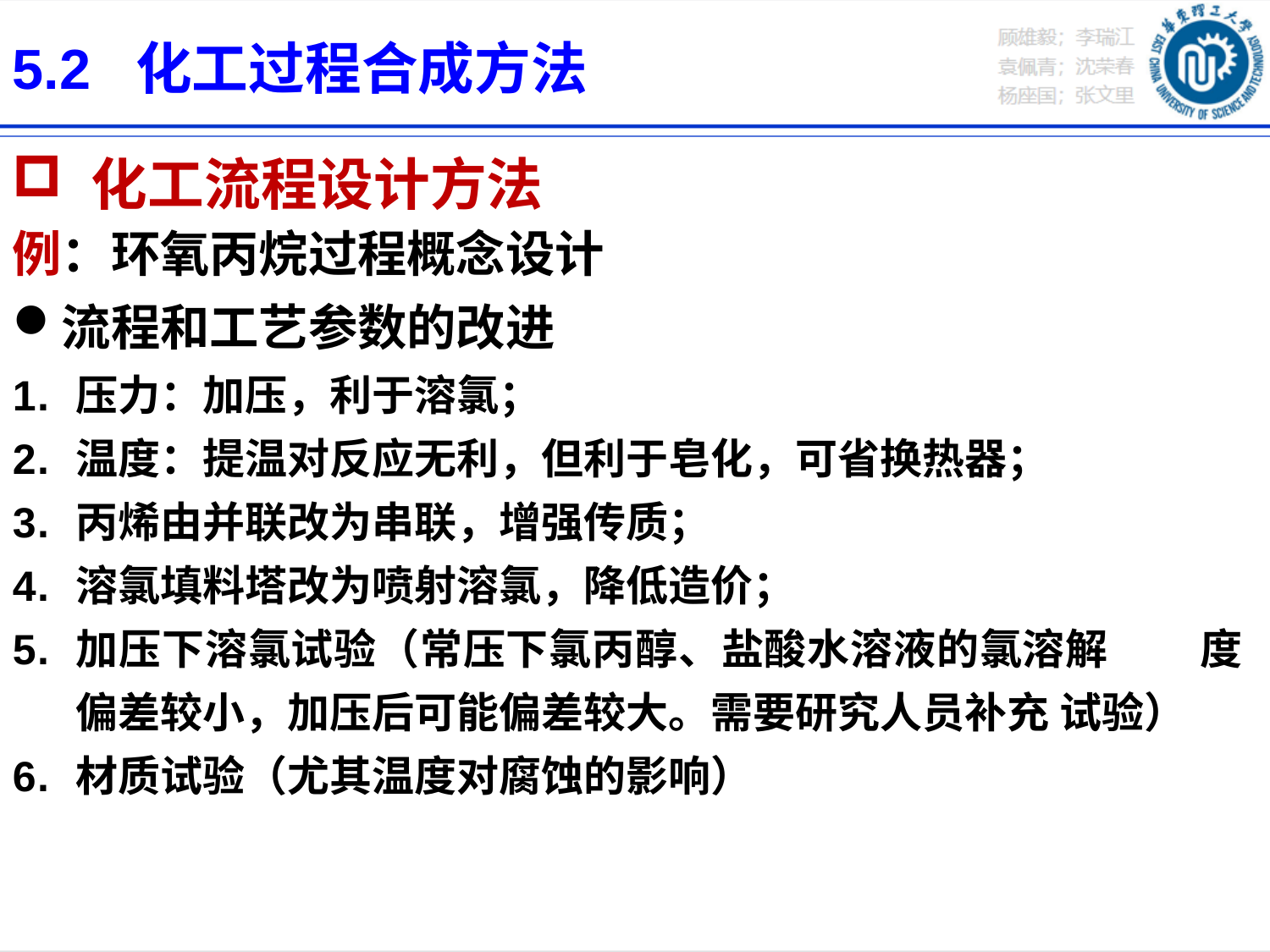

5.2  化工过程合成方法
 化工流程设计方法
例：环氧丙烷过程概念设计
流程和工艺参数的改进
压力：加压，利于溶氯；
温度：提温对反应无利，但利于皂化，可省换热器；
丙烯由并联改为串联，增强传质；
溶氯填料塔改为喷射溶氯，降低造价；
加压下溶氯试验（常压下氯丙醇、盐酸水溶液的氯溶解         度偏差较小，加压后可能偏差较大。需要研究人员补充 试验）
材质试验（尤其温度对腐蚀的影响）